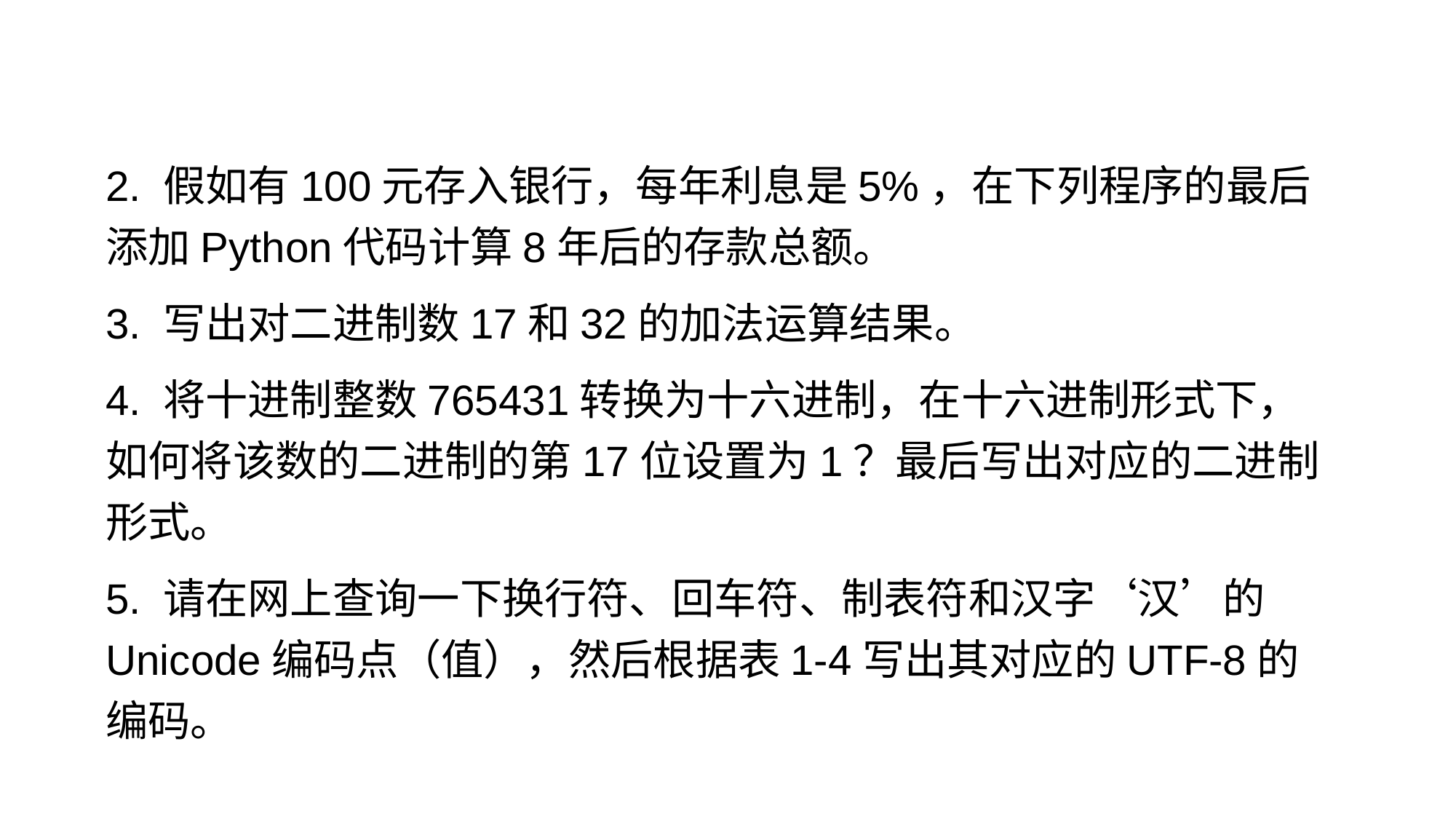

2. 假如有100元存入银行，每年利息是5%，在下列程序的最后添加Python代码计算8年后的存款总额。
3. 写出对二进制数17和32的加法运算结果。
4. 将十进制整数765431转换为十六进制，在十六进制形式下，如何将该数的二进制的第17位设置为1？最后写出对应的二进制形式。
5. 请在网上查询一下换行符、回车符、制表符和汉字‘汉’的Unicode编码点（值），然后根据表1-4写出其对应的UTF-8的编码。